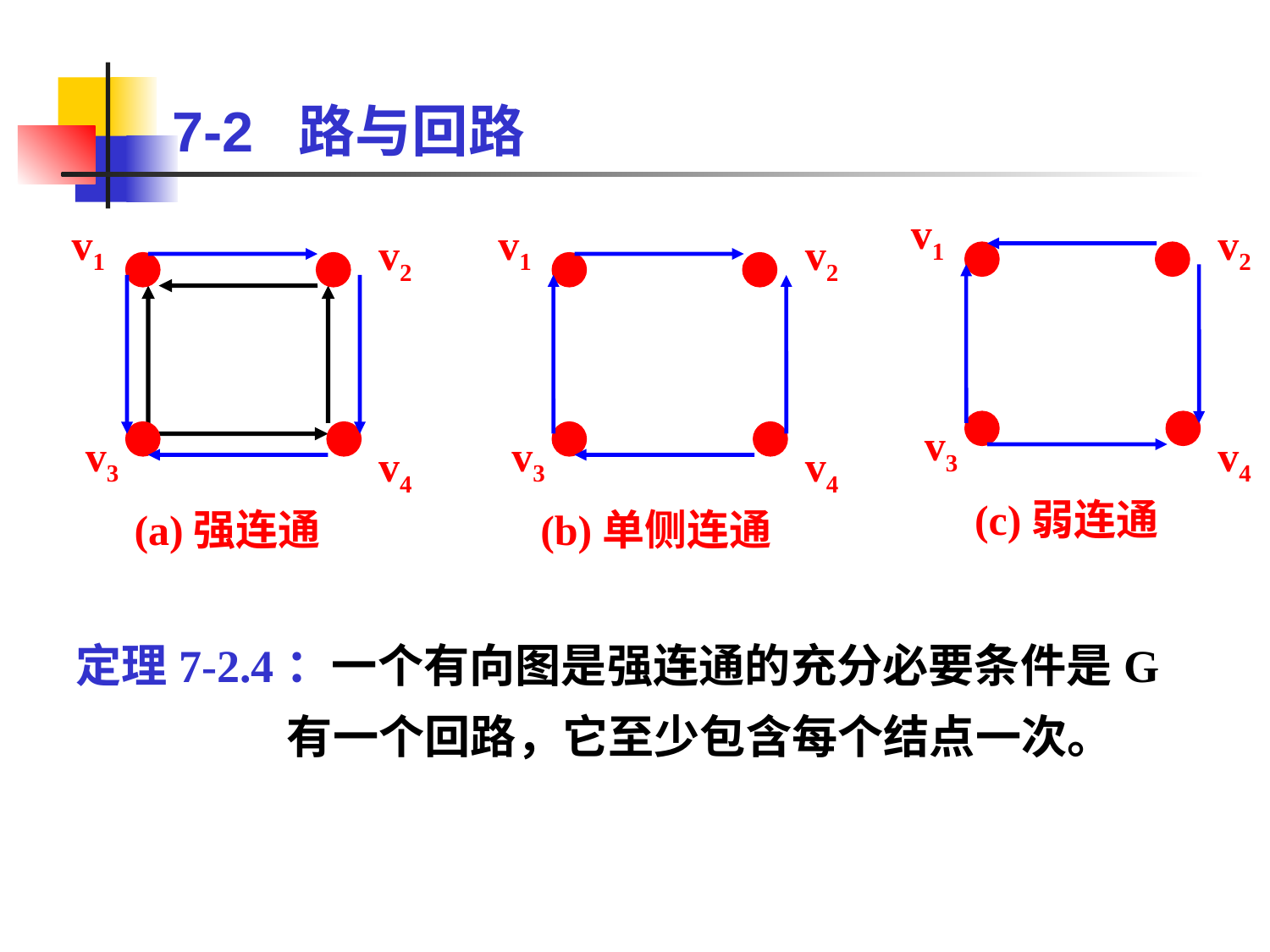

# 7-2  路与回路
v1
v1
v1
v2
v2
v2

v3

v3

v3

v4

v4
v4

(c)弱连通
(a)强连通
(b)单侧连通
定理7-2.4：一个有向图是强连通的充分必要条件是G有一个回路，它至少包含每个结点一次。
55